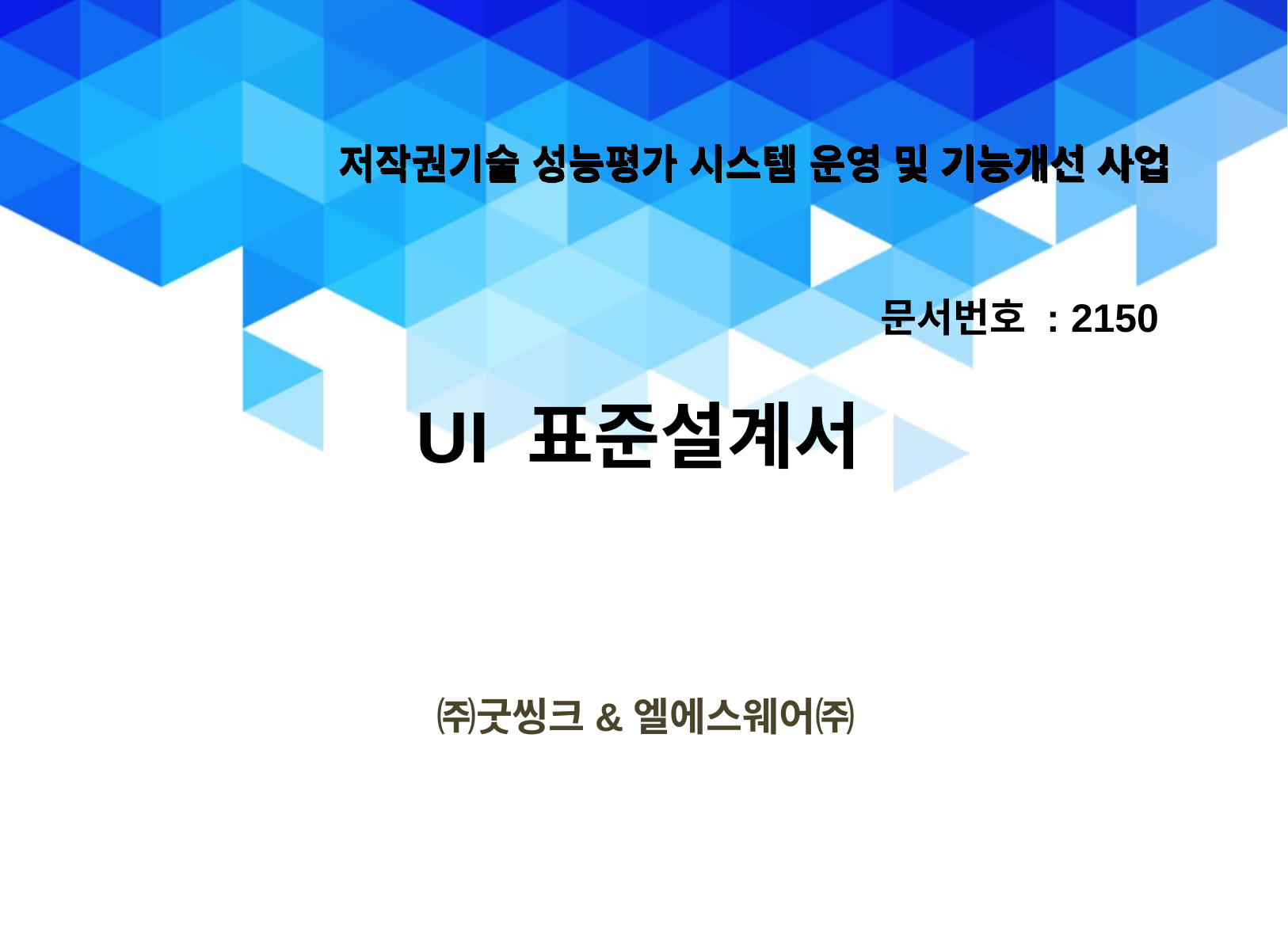

저작권기술 성능평가 시스템 운영 및 기능개선 사업

문서번호 : 2150
UI 표준설계서
㈜굿씽크&엘에스웨어㈜